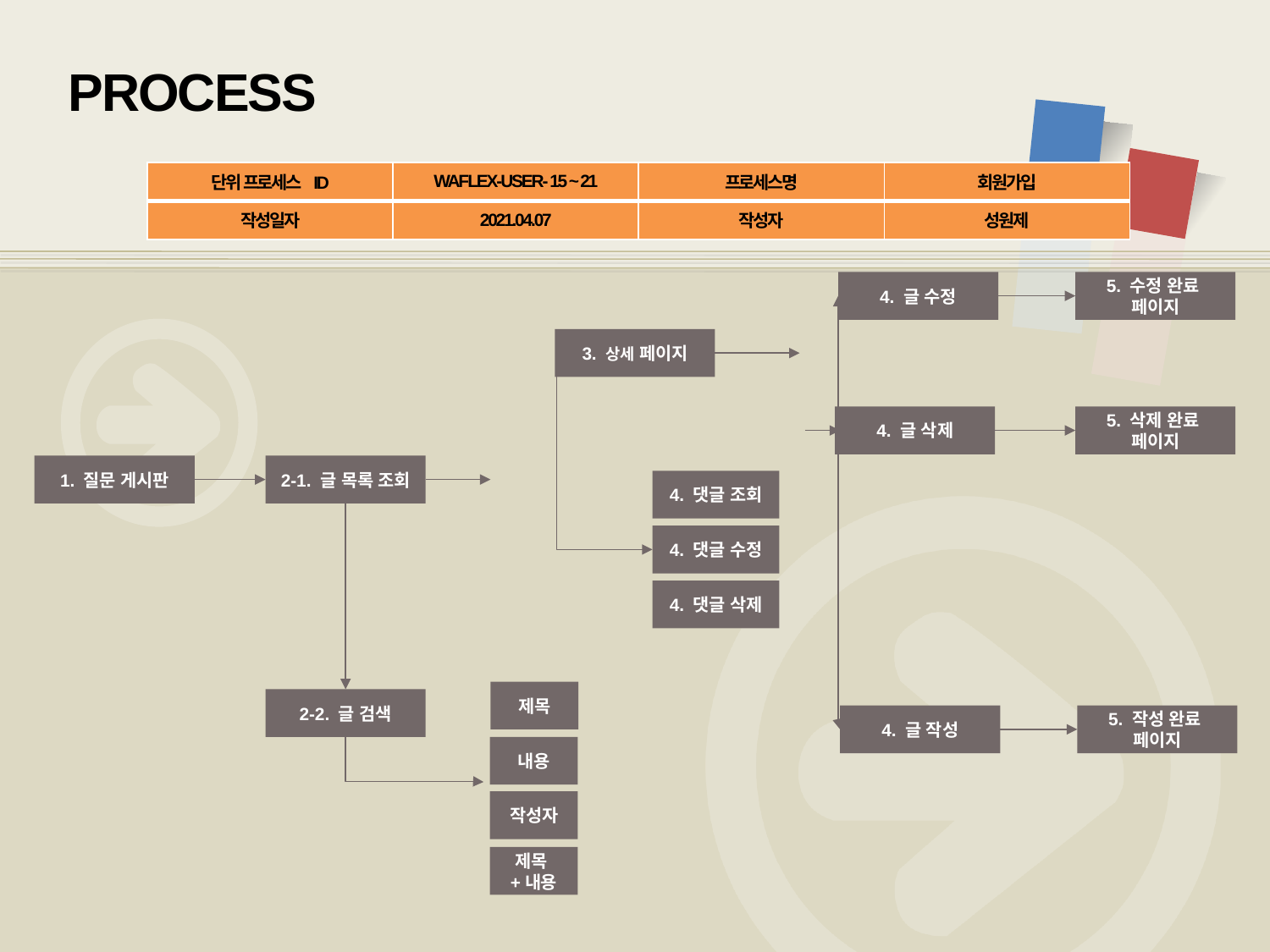

# PROCESS

| 단위 프로세스 ID | WAFLEX-USER- 15 ~ 21 | 프로세스명 | 회원가입 |
| --- | --- | --- | --- |
| 작성일자 | 2021.04.07 | 작성자 | 성원제 |
4. 글 수정
5. 수정 완료
페이지
3. 상세 페이지
4. 글 삭제
5. 삭제 완료
페이지
1. 질문 게시판
2-1. 글 목록 조회
4. 댓글 조회
4. 댓글 수정
4. 댓글 삭제
제목
2-2. 글 검색
4. 글 작성
5. 작성 완료
페이지
내용
작성자
제목+내용